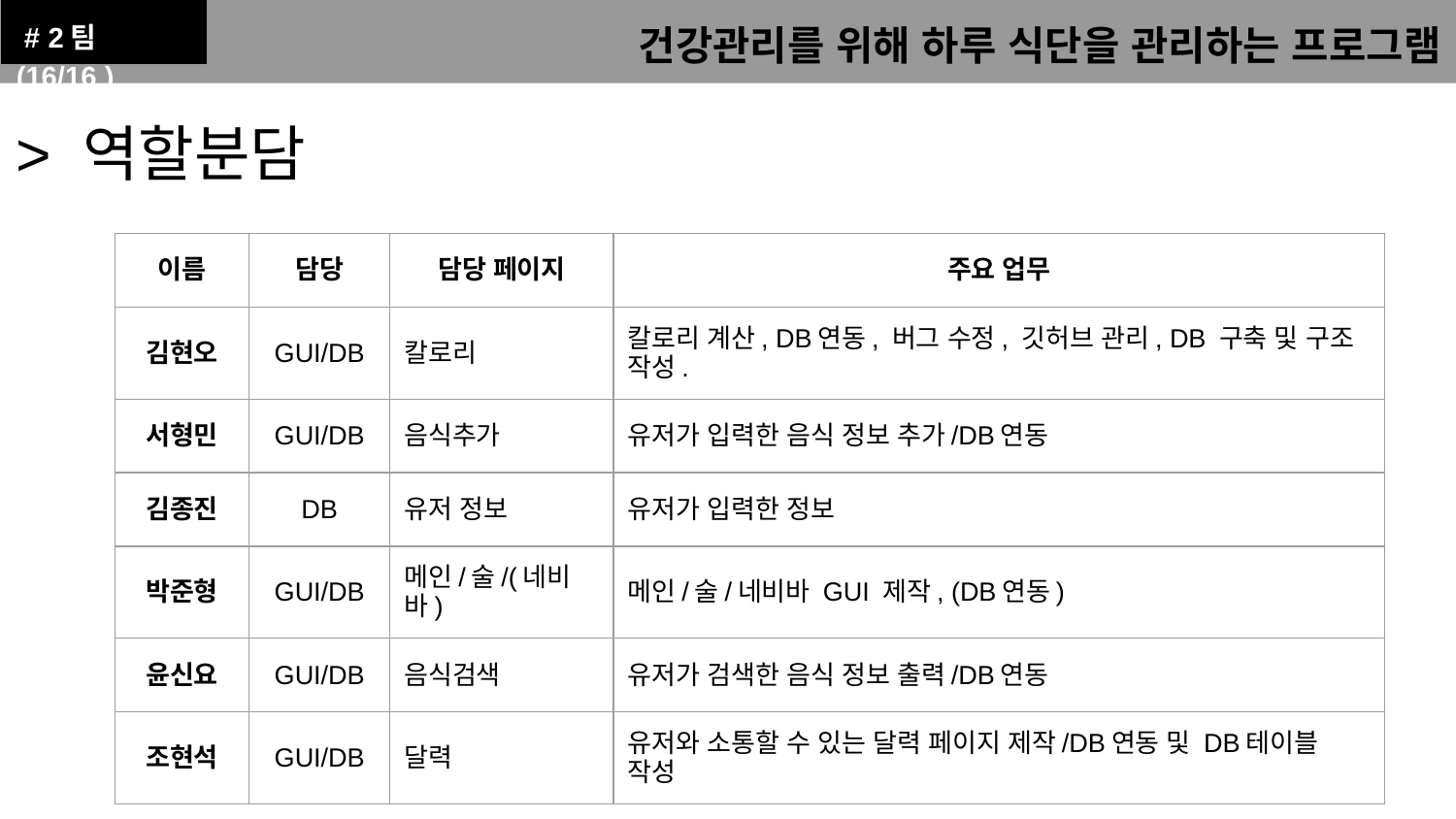

# 2팀 (16/16 )
건강관리를 위해 하루 식단을 관리하는 프로그램
> 역할분담
| 이름 | 담당 | 담당 페이지 | 주요 업무 |
| --- | --- | --- | --- |
| 김현오 | GUI/DB | 칼로리 | 칼로리 계산, DB연동, 버그 수정, 깃허브 관리, DB 구축 및 구조 작성. |
| 서형민 | GUI/DB | 음식추가 | 유저가 입력한 음식 정보 추가/DB연동 |
| 김종진 | DB | 유저 정보 | 유저가 입력한 정보 |
| 박준형 | GUI/DB | 메인/술/(네비바) | 메인/술/네비바 GUI 제작, (DB연동) |
| 윤신요 | GUI/DB | 음식검색 | 유저가 검색한 음식 정보 출력/DB연동 |
| 조현석 | GUI/DB | 달력 | 유저와 소통할 수 있는 달력 페이지 제작/DB연동 및 DB테이블 작성 |